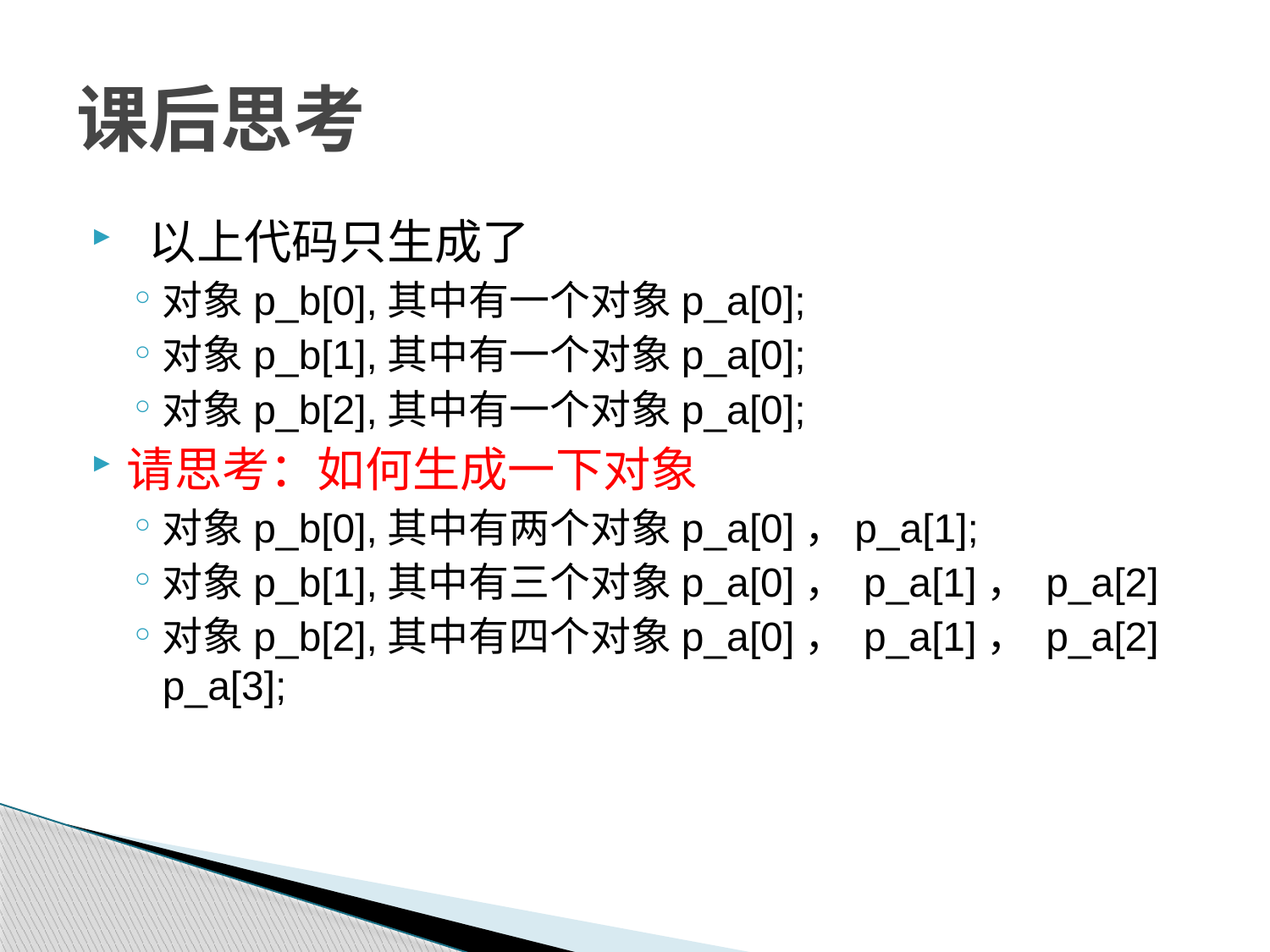

# 课后思考
 以上代码只生成了
对象p_b[0],其中有一个对象p_a[0];
对象p_b[1],其中有一个对象p_a[0];
对象p_b[2],其中有一个对象p_a[0];
请思考：如何生成一下对象
对象p_b[0],其中有两个对象p_a[0]，p_a[1];
对象p_b[1],其中有三个对象p_a[0]， p_a[1]， p_a[2]
对象p_b[2],其中有四个对象p_a[0]， p_a[1]， p_a[2] p_a[3];